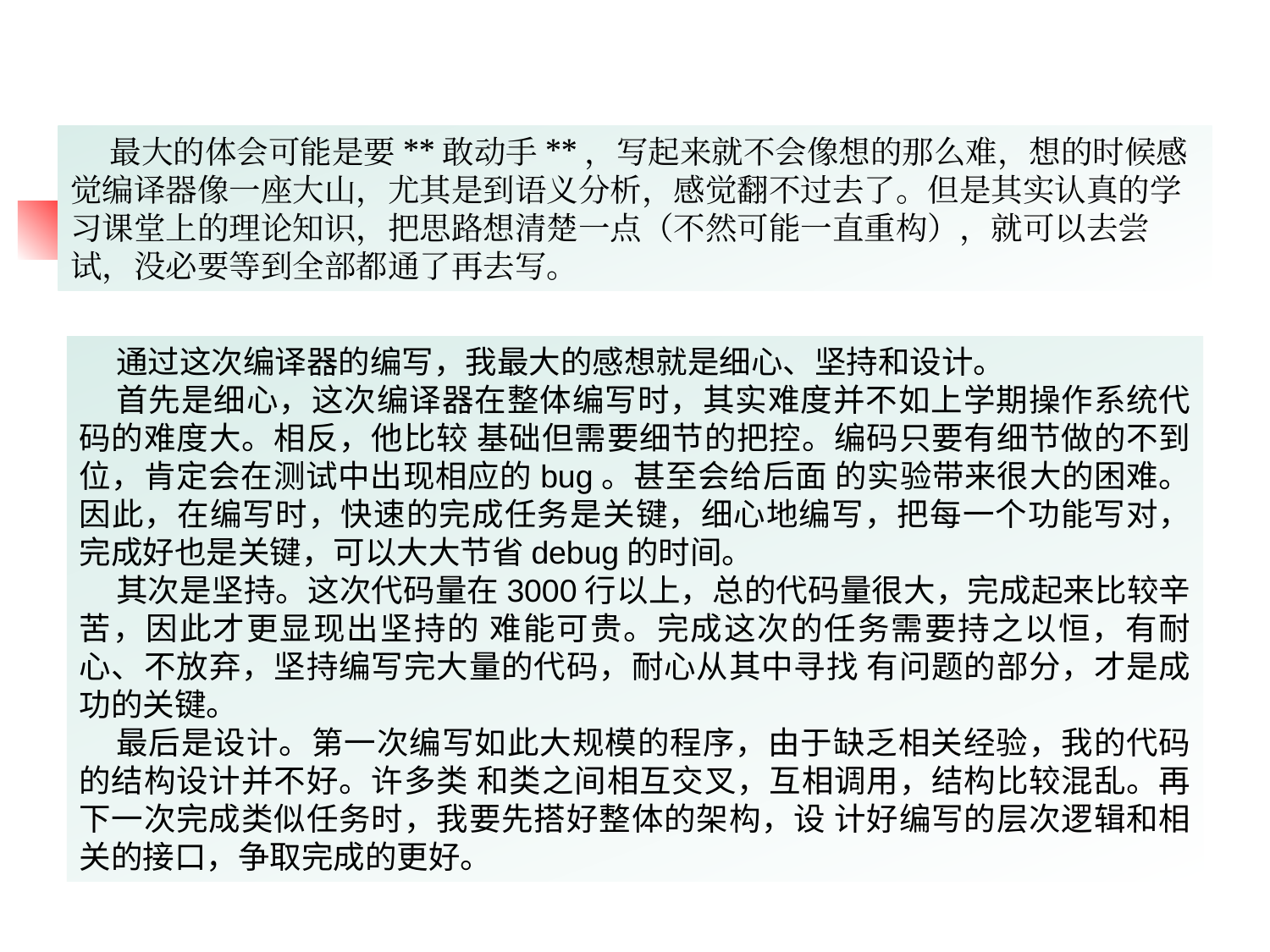

最大的体会可能是要**敢动手**，写起来就不会像想的那么难，想的时候感觉编译器像一座大山，尤其是到语义分析，感觉翻不过去了。但是其实认真的学习课堂上的理论知识，把思路想清楚一点（不然可能一直重构），就可以去尝试，没必要等到全部都通了再去写。
通过这次编译器的编写，我最大的感想就是细心、坚持和设计。
首先是细心，这次编译器在整体编写时，其实难度并不如上学期操作系统代码的难度大。相反，他比较 基础但需要细节的把控。编码只要有细节做的不到位，肯定会在测试中出现相应的bug。甚至会给后面 的实验带来很大的困难。因此，在编写时，快速的完成任务是关键，细心地编写，把每一个功能写对， 完成好也是关键，可以大大节省debug的时间。
其次是坚持。这次代码量在3000行以上，总的代码量很大，完成起来比较辛苦，因此才更显现出坚持的 难能可贵。完成这次的任务需要持之以恒，有耐心、不放弃，坚持编写完大量的代码，耐心从其中寻找 有问题的部分，才是成功的关键。
最后是设计。第一次编写如此大规模的程序，由于缺乏相关经验，我的代码的结构设计并不好。许多类 和类之间相互交叉，互相调用，结构比较混乱。再下一次完成类似任务时，我要先搭好整体的架构，设 计好编写的层次逻辑和相关的接口，争取完成的更好。